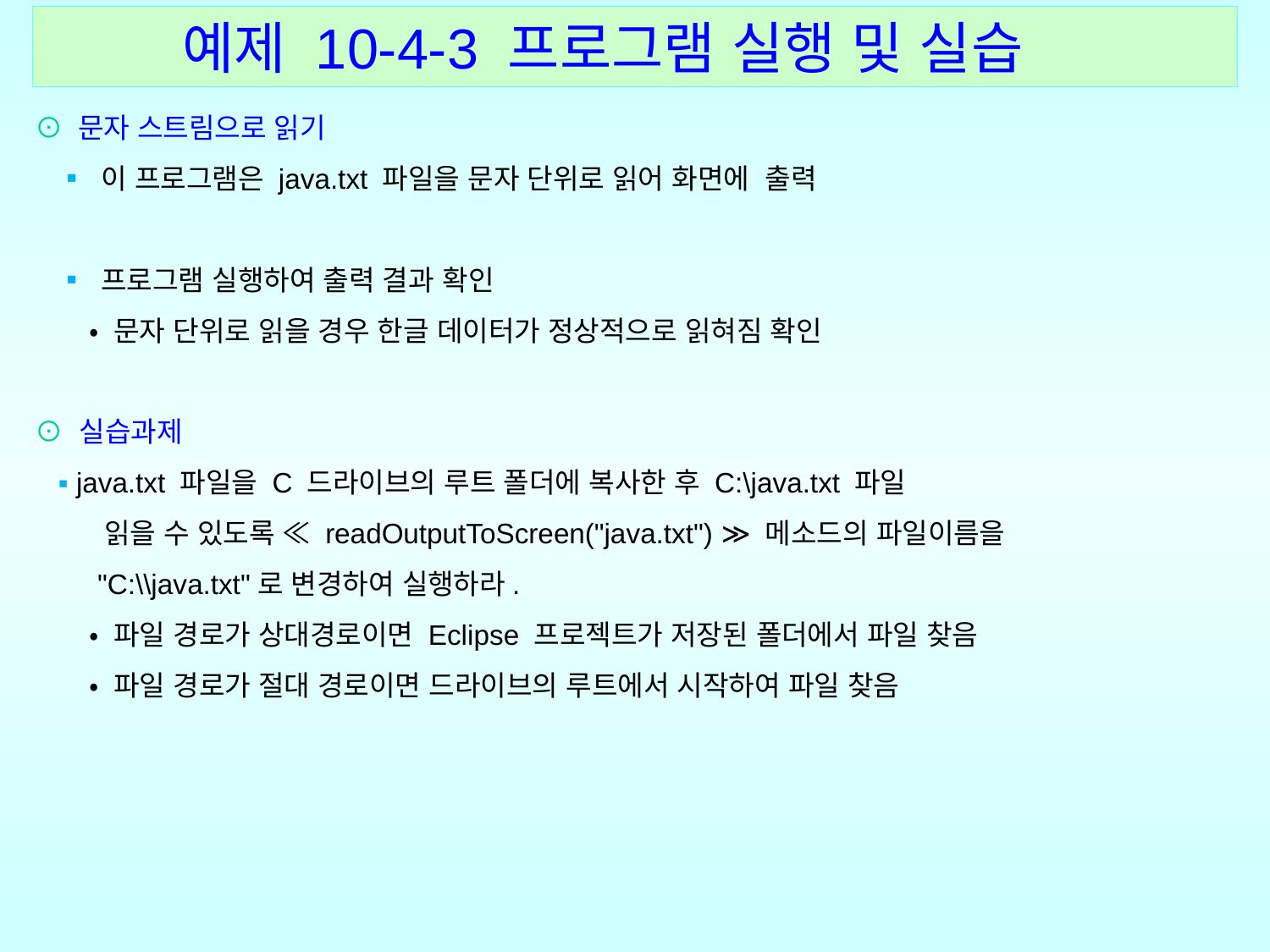

예제 10-4-3 프로그램 실행 및 실습
⊙ 문자 스트림으로 읽기
   ▪ 이 프로그램은 java.txt 파일을 문자 단위로 읽어 화면에  출력

   ▪ 프로그램 실행하여 출력 결과 확인
       • 문자 단위로 읽을 경우 한글 데이터가 정상적으로 읽혀짐 확인

⊙ 실습과제
   ▪ java.txt 파일을 C 드라이브의 루트 폴더에 복사한 후 C:\java.txt 파일
        읽을 수 있도록 ≪ readOutputToScreen("java.txt") ≫ 메소드의 파일이름을
        "C:\\java.txt"로 변경하여 실행하라.
       • 파일 경로가 상대경로이면 Eclipse 프로젝트가 저장된 폴더에서 파일 찾음
       • 파일 경로가 절대 경로이면 드라이브의 루트에서 시작하여 파일 찾음